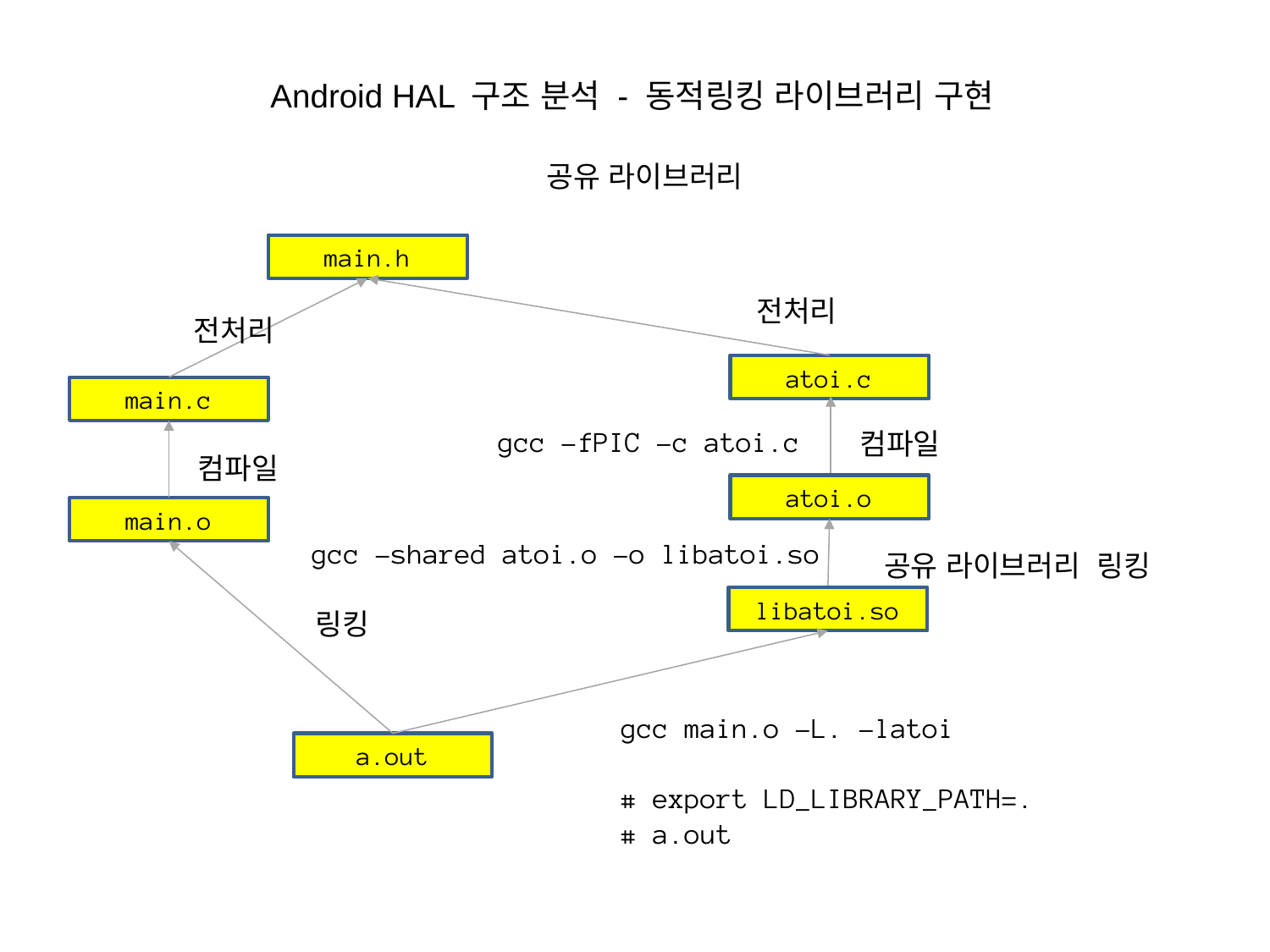

# Android HAL 구조 분석 - 동적링킹 라이브러리 구현
공유 라이브러리
main.h
전처리
전처리
atoi.c
main.c
gcc -fPIC -c atoi.c
컴파일
컴파일
atoi.o
main.o
gcc -shared atoi.o -o libatoi.so
공유 라이브러리  링킹
libatoi.so
링킹
gcc main.o -L. -latoi

# export LD_LIBRARY_PATH=.
# a.out
a.out